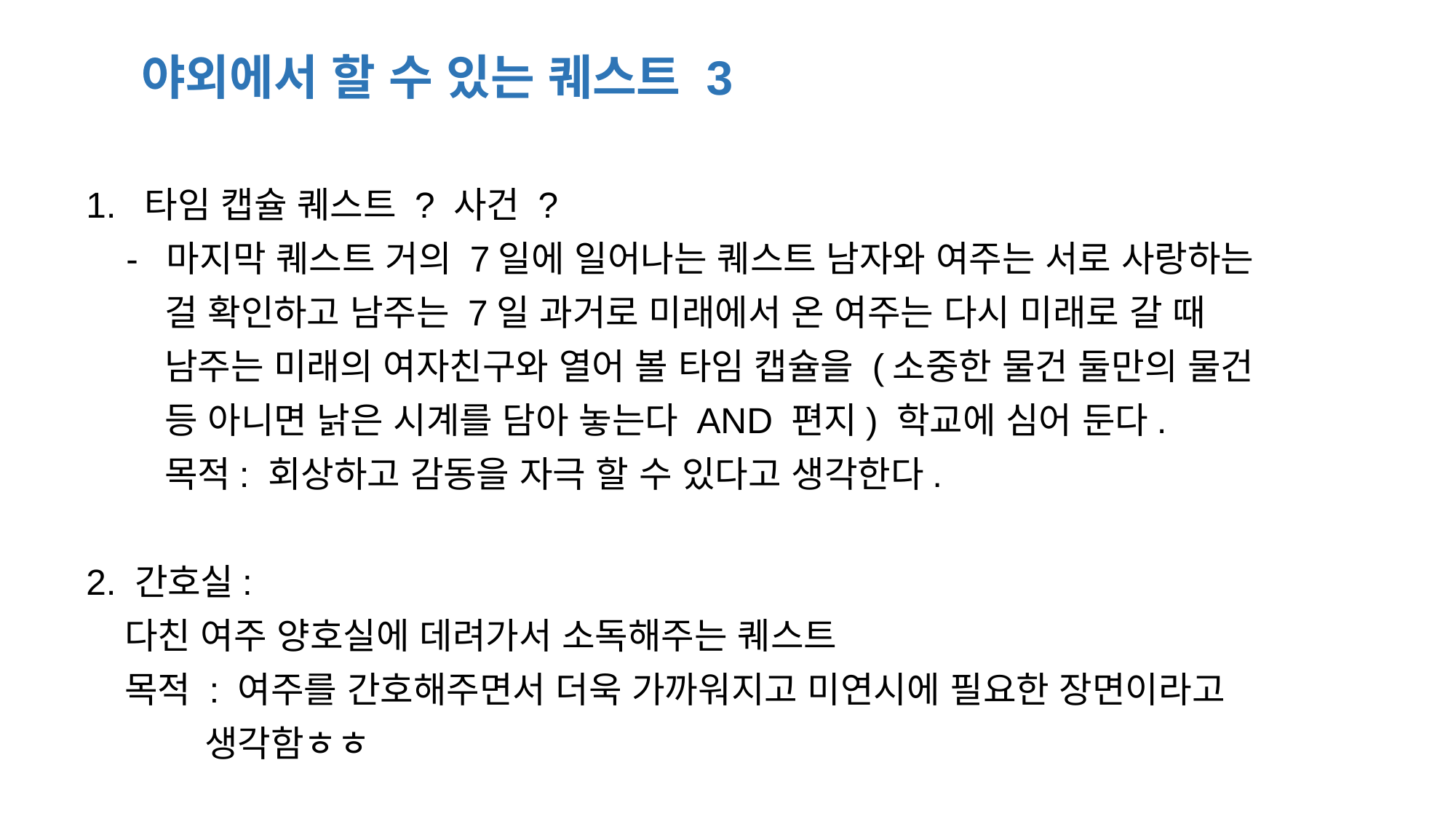

야외에서 할 수 있는 퀘스트 3

 1.  타임 캡슐 퀘스트 ? 사건 ?
     -  마지막 퀘스트 거의 7일에 일어나는 퀘스트 남자와 여주는 서로 사랑하는
        걸 확인하고 남주는 7일 과거로 미래에서 온 여주는 다시 미래로 갈 때
        남주는 미래의 여자친구와 열어 볼 타임 캡슐을 (소중한 물건 둘만의 물건
        등 아니면 낡은 시계를 담아 놓는다 AND 편지) 학교에 심어 둔다.
        목적: 회상하고 감동을 자극 할 수 있다고 생각한다.

 2. 간호실:
    다친 여주 양호실에 데려가서 소독해주는 퀘스트
    목적 : 여주를 간호해주면서 더욱 가까워지고 미연시에 필요한 장면이라고
            생각함ㅎㅎ